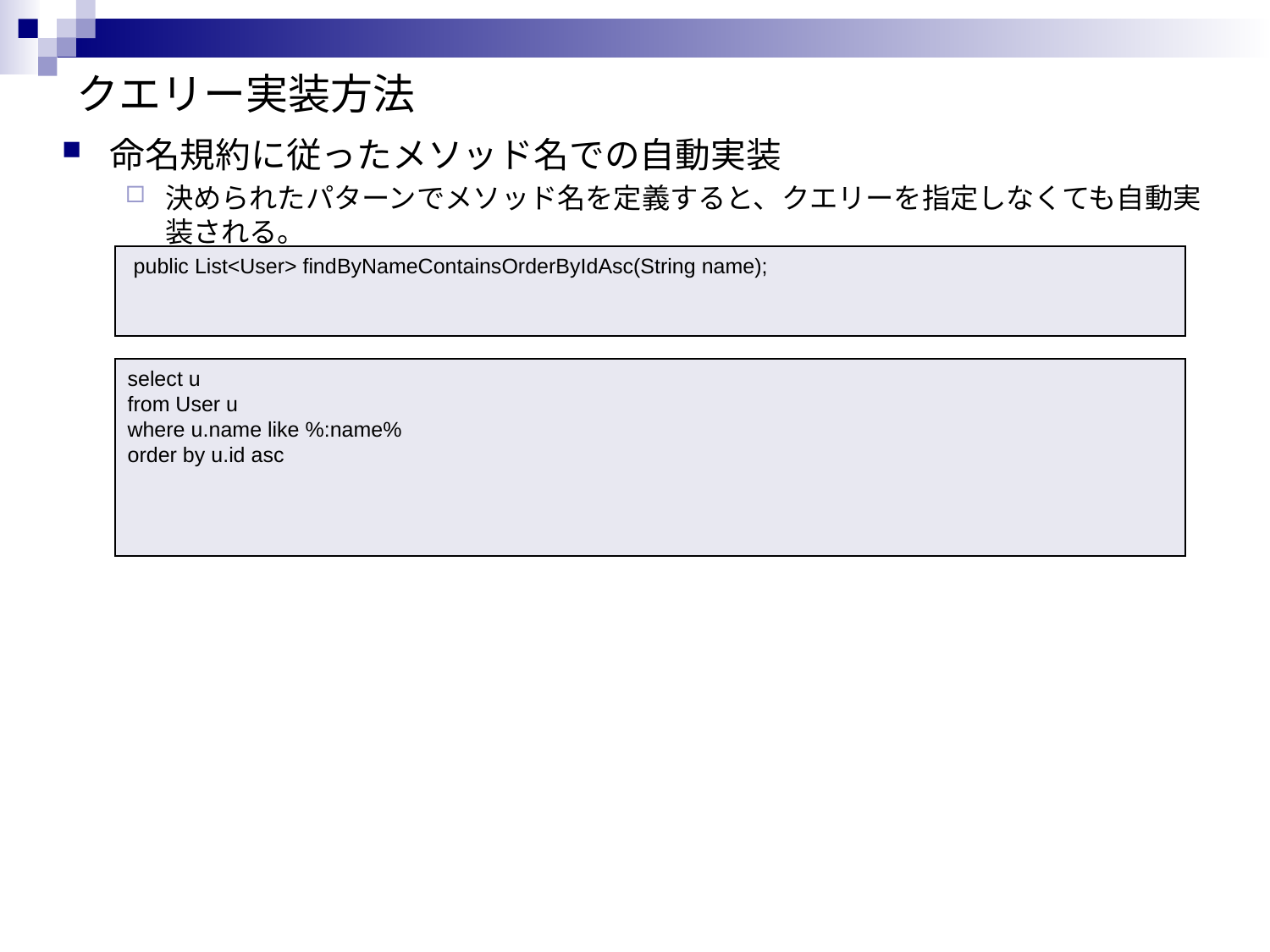

# クエリー実装方法
命名規約に従ったメソッド名での自動実装
決められたパターンでメソッド名を定義すると、クエリーを指定しなくても自動実装される。
 public List<User> findByNameContainsOrderByIdAsc(String name);
select u
from User u
where u.name like %:name%
order by u.id asc